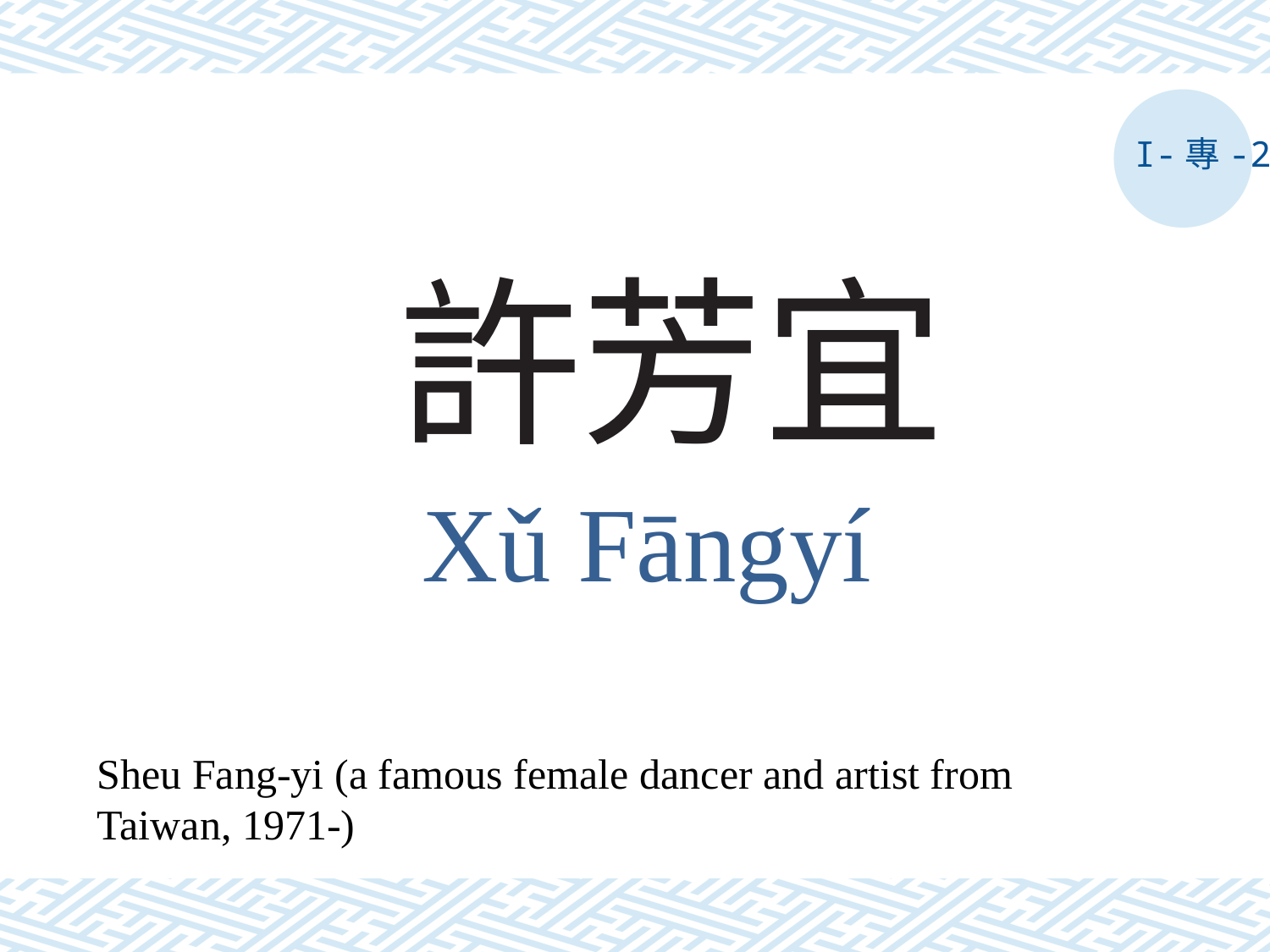

I-專-2

# 許芳宜
Xǔ Fāngyí
Sheu Fang-yi (a famous female dancer and artist from Taiwan, 1971-)